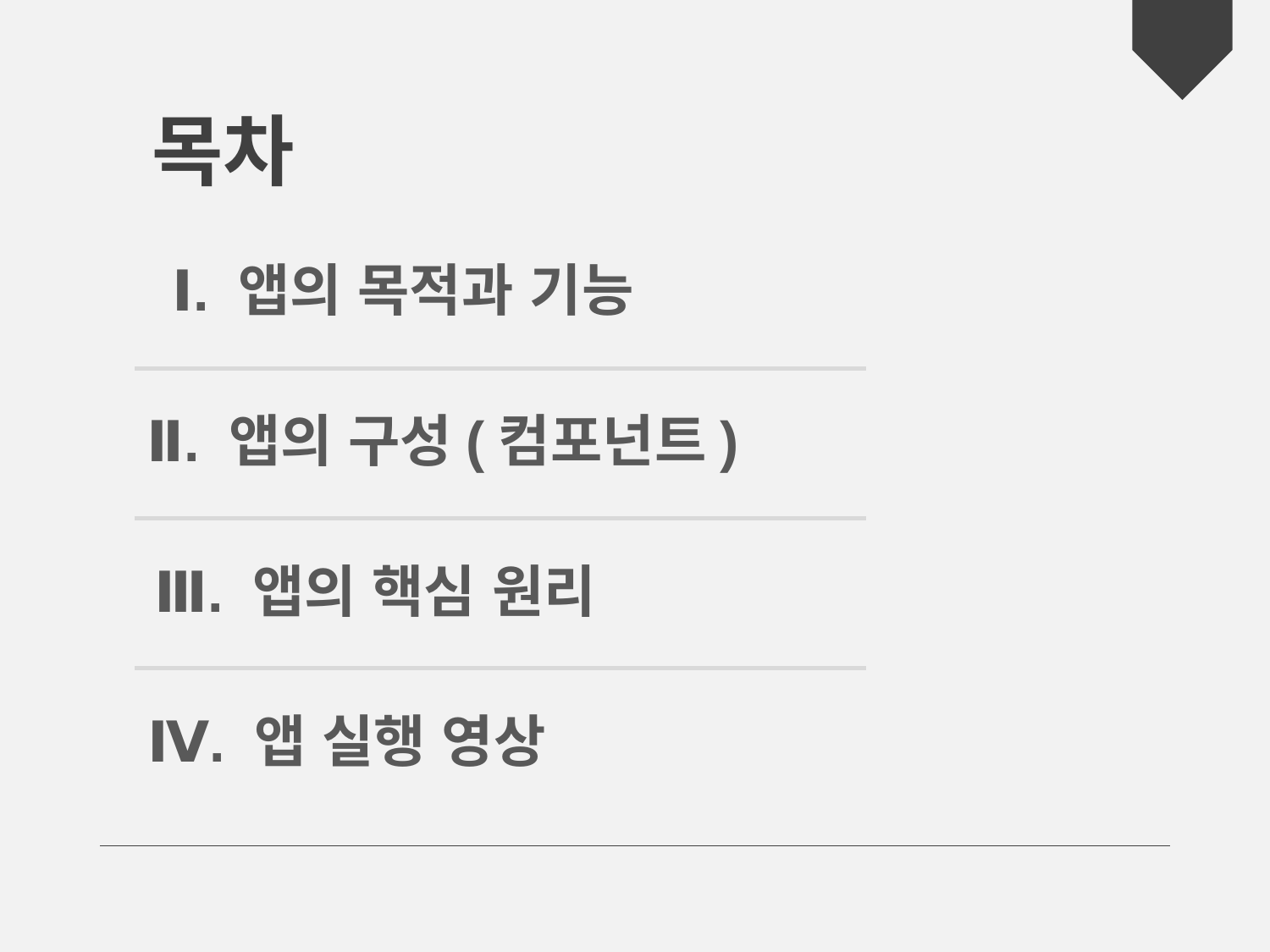

목차
Ⅰ. 앱의 목적과 기능
Ⅱ. 앱의 구성(컴포넌트)
Ⅲ. 앱의 핵심 원리
Ⅳ. 앱 실행 영상